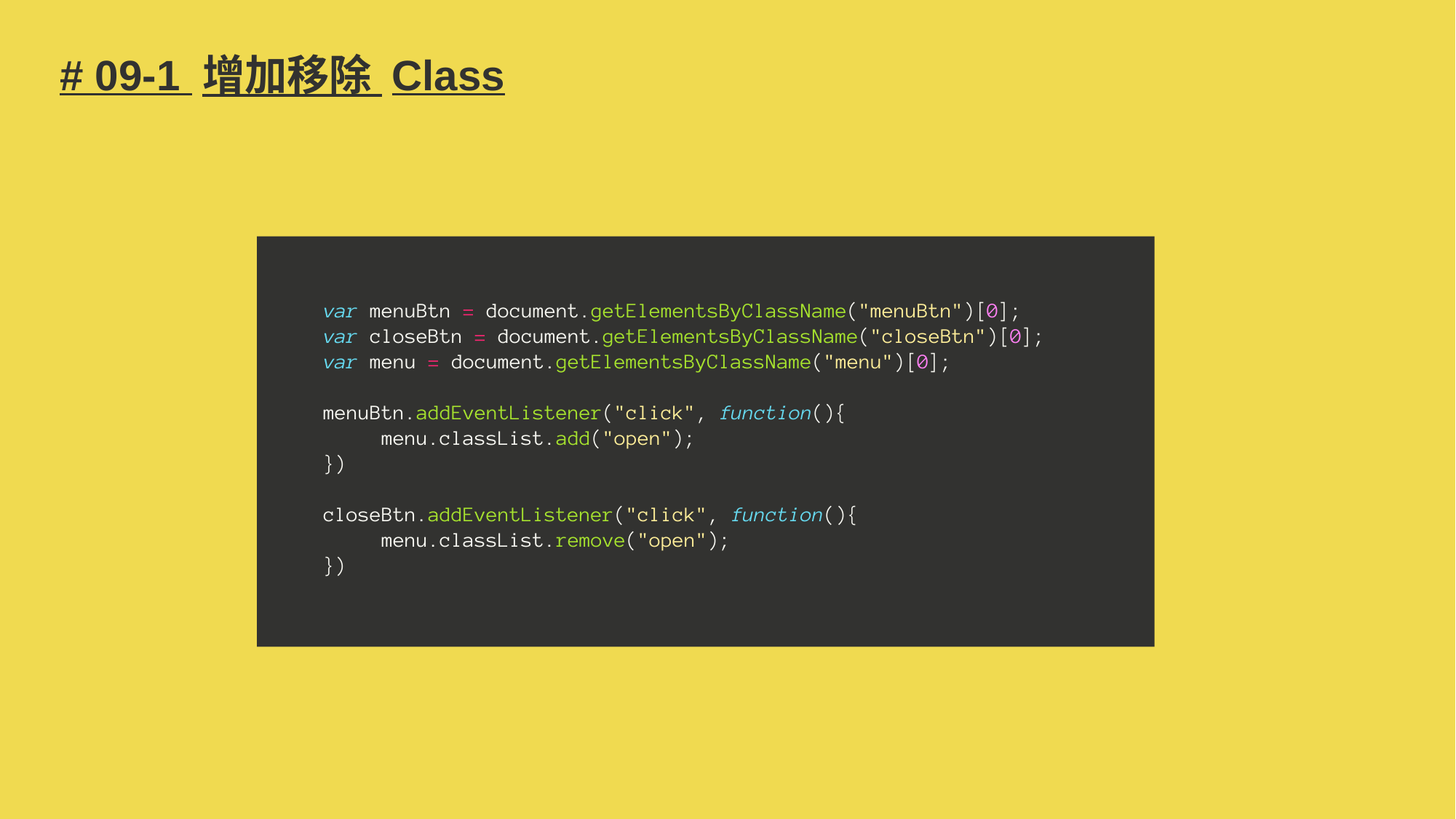

# # 09-1 增加移除 Class

var menuBtn = document.getElementsByClassName("menuBtn")[0];
var closeBtn = document.getElementsByClassName("closeBtn")[0];
var menu = document.getElementsByClassName("menu")[0];
menuBtn.addEventListener("click", function(){
     menu.classList.add("open");
})

closeBtn.addEventListener("click", function(){
     menu.classList.remove("open");
})